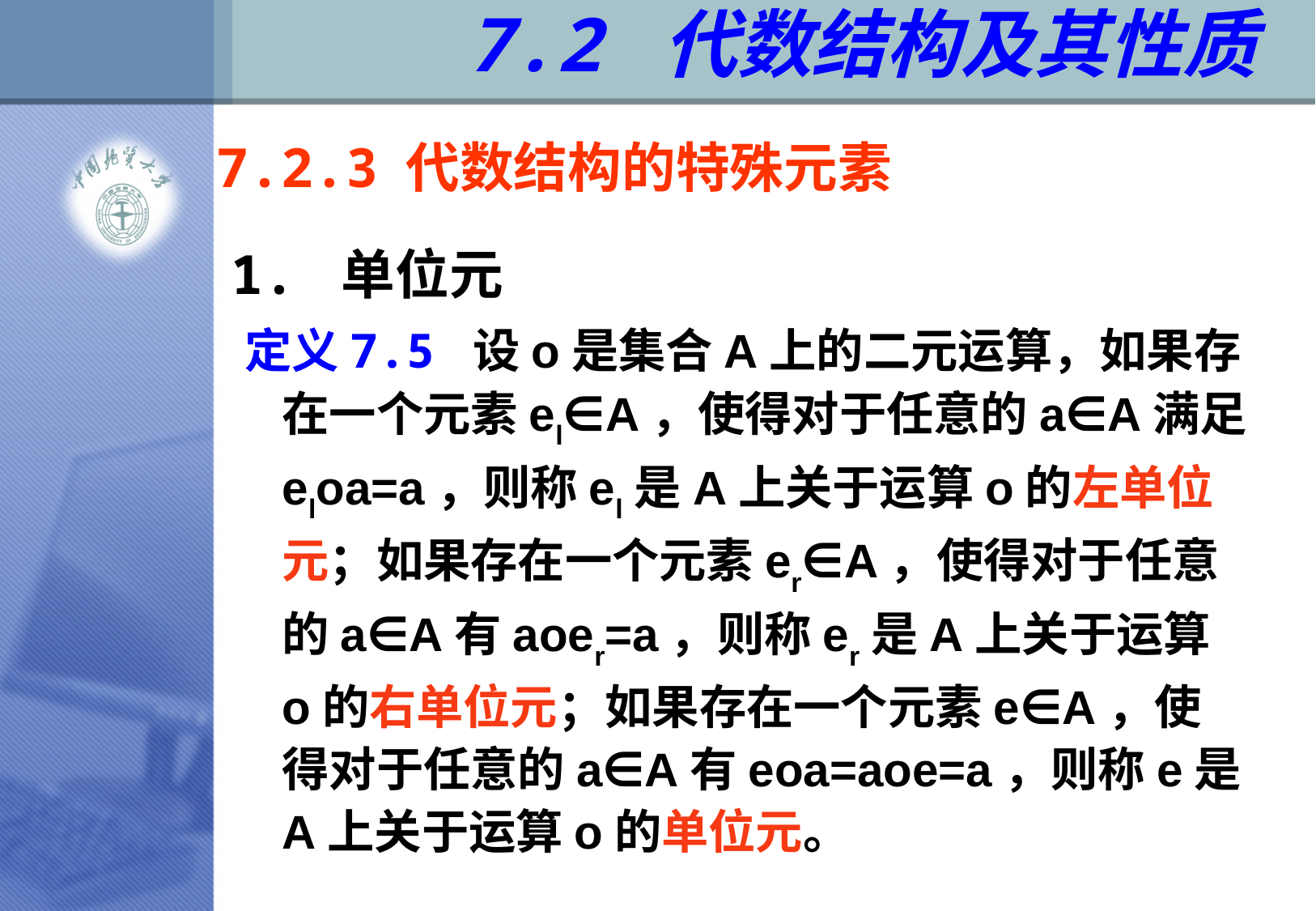

# 7.2 代数结构及其性质
 7.2.3 代数结构的特殊元素

  1. 单位元
   定义7.5  设ο是集合A上的二元运算，如果存在一个元素el∈A，使得对于任意的a∈A满足elοa=a，则称el是A上关于运算ο的左单位元；如果存在一个元素er∈A，使得对于任意的a∈A有aοer=a，则称er是A上关于运算ο的右单位元；如果存在一个元素e∈A，使得对于任意的a∈A有eοa=aοe=a，则称e是A上关于运算ο的单位元。